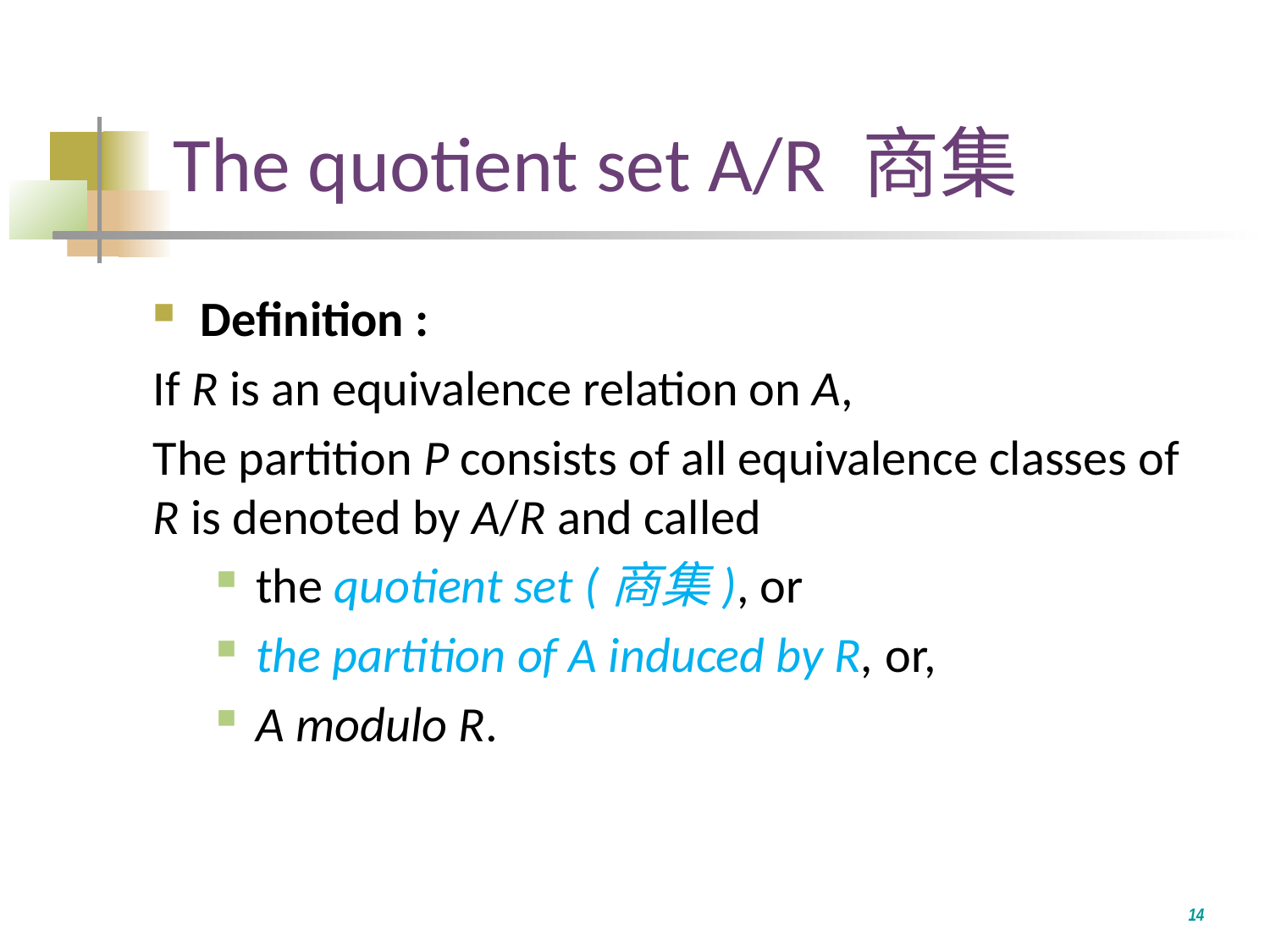

# The quotient set A/R 商集
Definition :
If R is an equivalence relation on A,
The partition P consists of all equivalence classes of R is denoted by A/R and called
the quotient set (商集), or
the partition of A induced by R, or,
A modulo R.
14